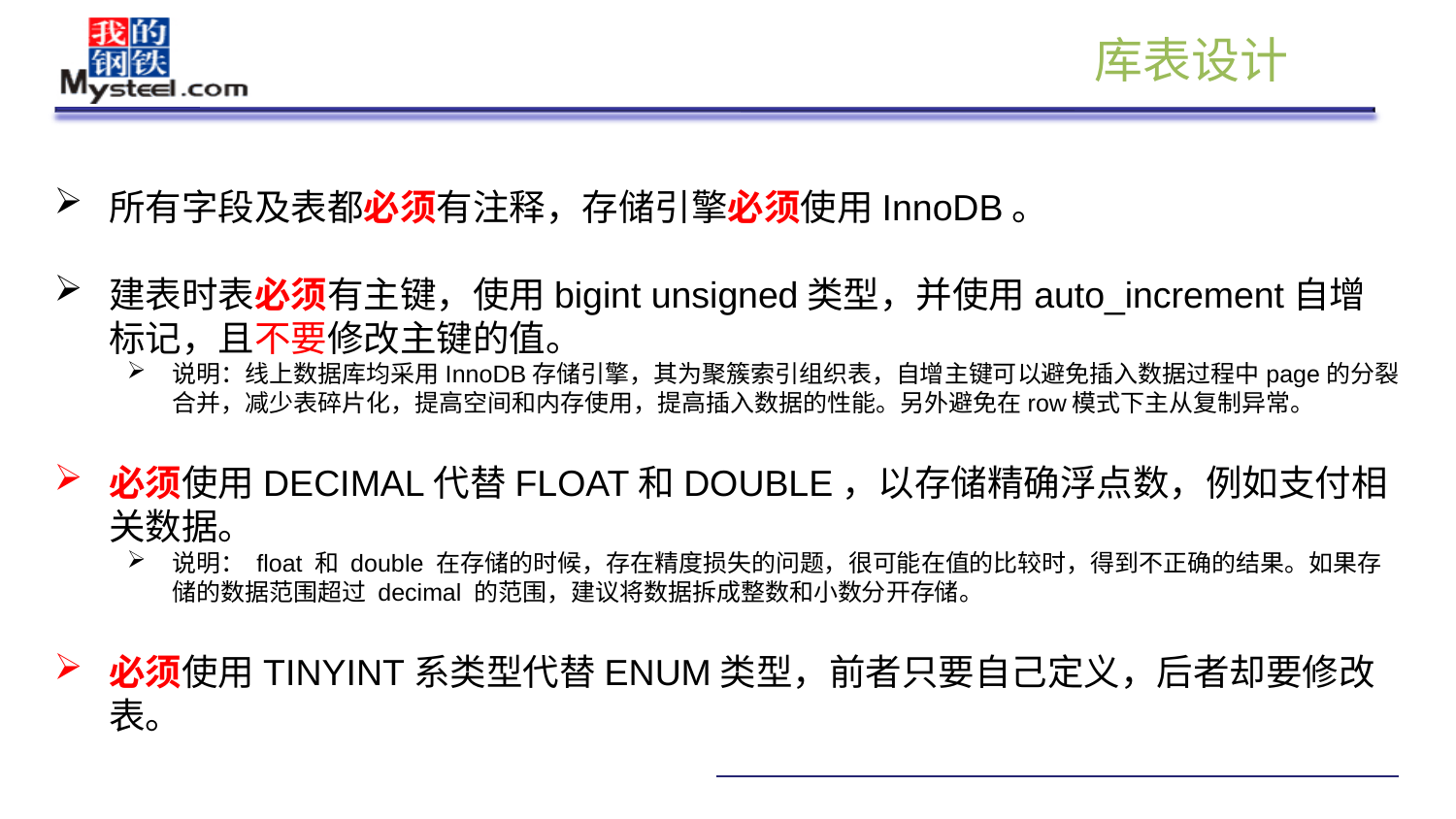

库表设计

所有字段及表都必须有注释，存储引擎必须使用InnoDB。

建表时表必须有主键，使用bigint unsigned类型，并使用auto_increment自增标记，且不要修改主键的值。
说明：线上数据库均采用InnoDB存储引擎，其为聚簇索引组织表，自增主键可以避免插入数据过程中page的分裂合并，减少表碎片化，提高空间和内存使用，提高插入数据的性能。另外避免在row模式下主从复制异常。

必须使用DECIMAL代替FLOAT和DOUBLE，以存储精确浮点数，例如支付相关数据。
说明： float 和 double 在存储的时候，存在精度损失的问题，很可能在值的比较时，得到不正确的结果。如果存储的数据范围超过 decimal 的范围，建议将数据拆成整数和小数分开存储。

必须使用TINYINT系类型代替ENUM类型，前者只要自己定义，后者却要修改表。